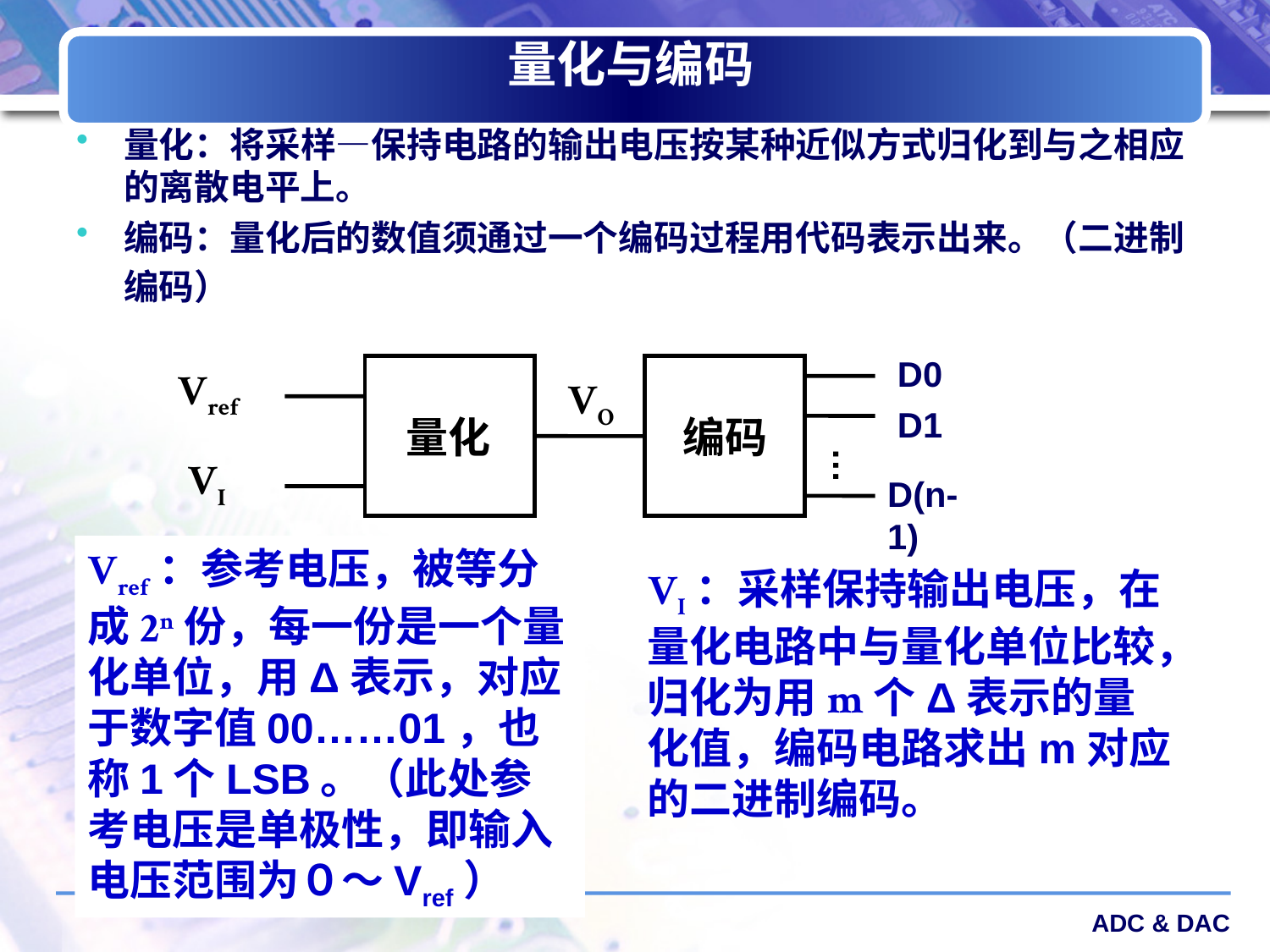

# 量化与编码
量化：将采样—保持电路的输出电压按某种近似方式归化到与之相应的离散电平上。
编码：量化后的数值须通过一个编码过程用代码表示出来。（二进制编码）
D0
编码
Vref
量化
VO

D1

…

VI
D(n-1)

Vref：参考电压，被等分成2n份，每一份是一个量化单位，用Δ表示，对应于数字值00……01，也称1个LSB。（此处参考电压是单极性，即输入电压范围为０～Vref）
VI：采样保持输出电压，在量化电路中与量化单位比较，归化为用m个Δ表示的量化值，编码电路求出m对应的二进制编码。